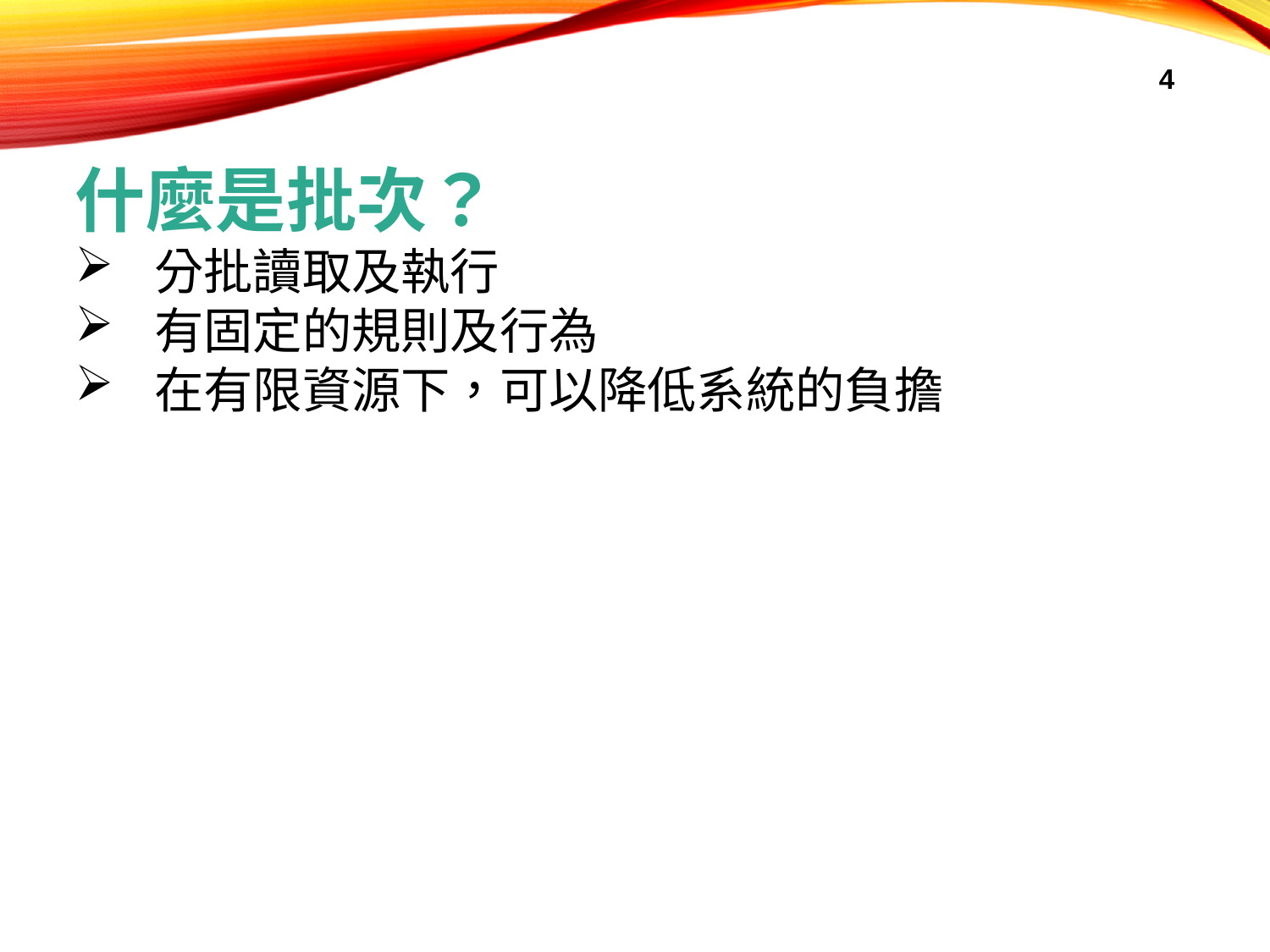

4
什麼是批次？
分批讀取及執行
有固定的規則及行為
在有限資源下，可以降低系統的負擔